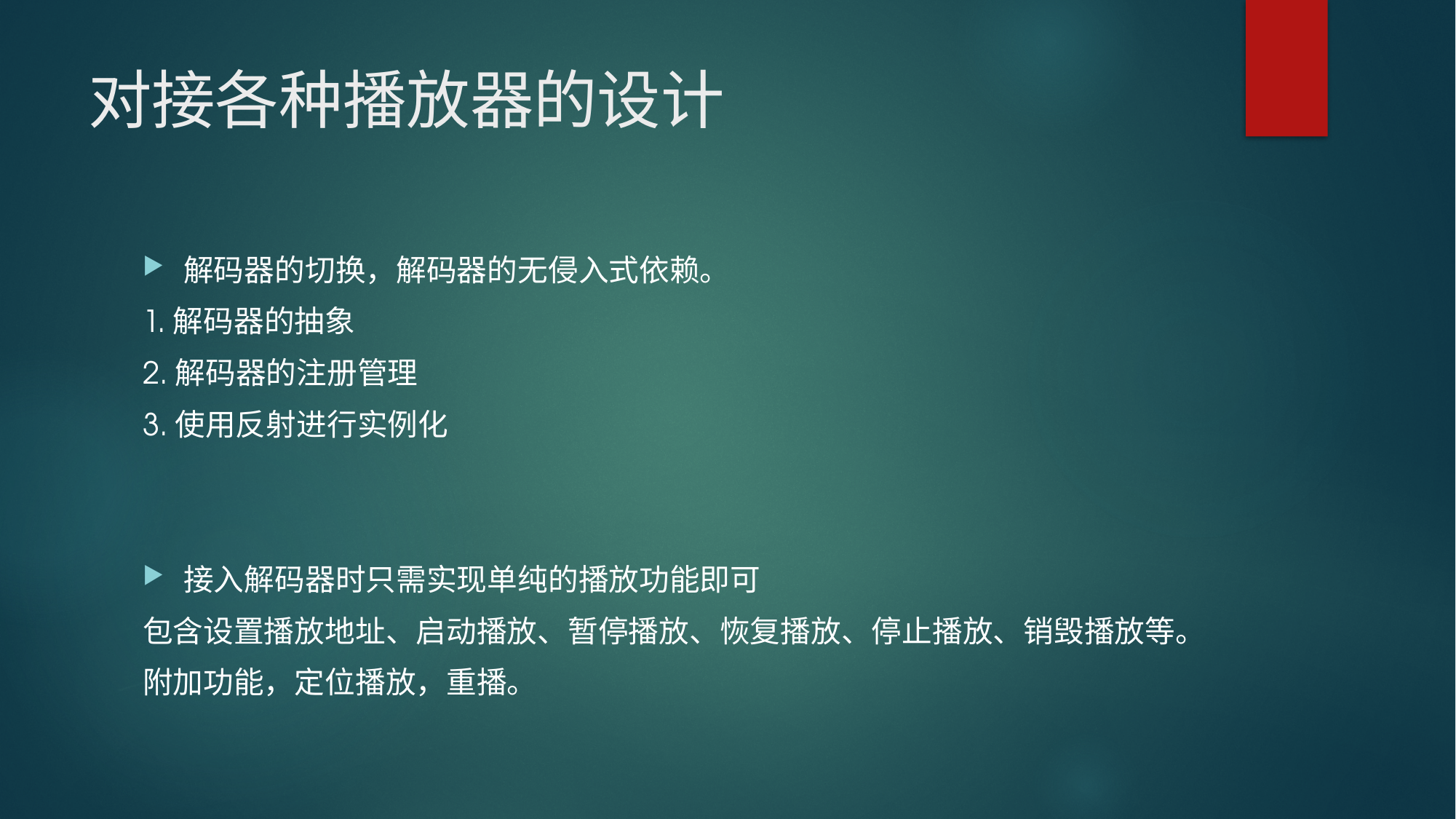

# 对接各种播放器的设计
解码器的切换，解码器的无侵入式依赖。
1.解码器的抽象
2.解码器的注册管理
3.使用反射进行实例化

接入解码器时只需实现单纯的播放功能即可
包含设置播放地址、启动播放、暂停播放、恢复播放、停止播放、销毁播放等。
附加功能，定位播放，重播。